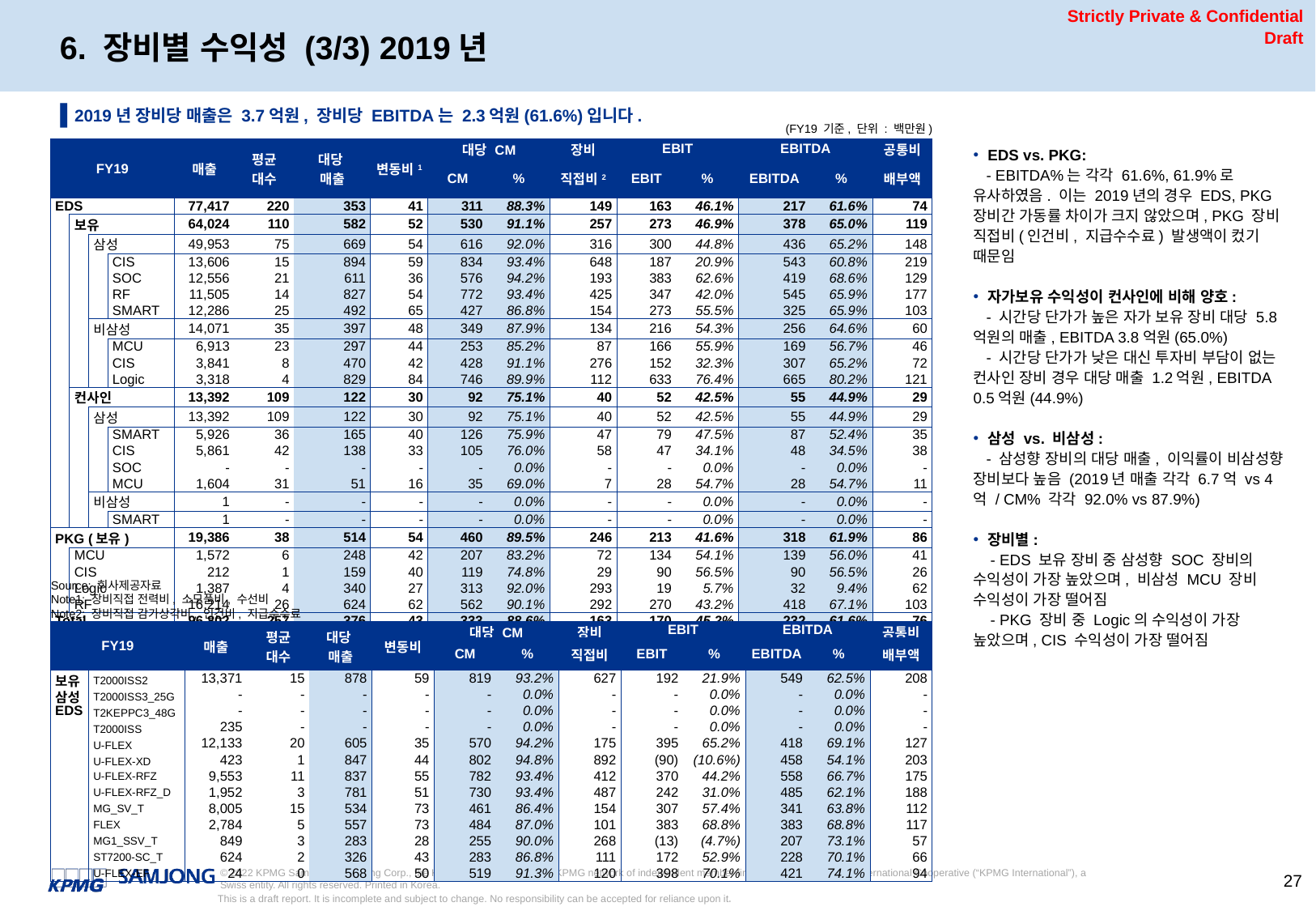

# 6. 장비별 수익성 (3/3) 2019년
▌2019년 장비당 매출은 3.7억원, 장비당 EBITDA는 2.3억원(61.6%)입니다.

(FY19 기준, 단위 : 백만원)
| FY19 |  |  |  | 매출 | 평균 대수 | 대당 매출 | 변동비1 | 대당 CM |  | 장비 | EBIT |  | EBITDA |  | 공통비 |
| --- | --- | --- | --- | --- | --- | --- | --- | --- | --- | --- | --- | --- | --- | --- | --- |
|  |  |  |  | 매출 | 대수 | 대당 매출 |  | CM | % | 직접비2 | EBIT | % | EBITDA | % | 배부액 |
| EDS |  |  |  | 77,417 | 220 | 353 | 41 | 311 | 88.3% | 149 | 163 | 46.1% | 217 | 61.6% | 74 |
|  | 보유 |  |  | 64,024 | 110 | 582 | 52 | 530 | 91.1% | 257 | 273 | 46.9% | 378 | 65.0% | 119 |
|  |  | 삼성 |  | 49,953 | 75 | 669 | 54 | 616 | 92.0% | 316 | 300 | 44.8% | 436 | 65.2% | 148 |
|  |  |  | CIS | 13,606 | 15 | 894 | 59 | 834 | 93.4% | 648 | 187 | 20.9% | 543 | 60.8% | 219 |
|  |  |  | SOC | 12,556 | 21 | 611 | 36 | 576 | 94.2% | 193 | 383 | 62.6% | 419 | 68.6% | 129 |
|  |  |  | RF | 11,505 | 14 | 827 | 54 | 772 | 93.4% | 425 | 347 | 42.0% | 545 | 65.9% | 177 |
|  |  |  | SMART | 12,286 | 25 | 492 | 65 | 427 | 86.8% | 154 | 273 | 55.5% | 325 | 65.9% | 103 |
|  |  | 비삼성 |  | 14,071 | 35 | 397 | 48 | 349 | 87.9% | 134 | 216 | 54.3% | 256 | 64.6% | 60 |
|  |  |  | MCU | 6,913 | 23 | 297 | 44 | 253 | 85.2% | 87 | 166 | 55.9% | 169 | 56.7% | 46 |
|  |  |  | CIS | 3,841 | 8 | 470 | 42 | 428 | 91.1% | 276 | 152 | 32.3% | 307 | 65.2% | 72 |
|  |  |  | Logic | 3,318 | 4 | 829 | 84 | 746 | 89.9% | 112 | 633 | 76.4% | 665 | 80.2% | 121 |
|  | 컨사인 |  |  | 13,392 | 109 | 122 | 30 | 92 | 75.1% | 40 | 52 | 42.5% | 55 | 44.9% | 29 |
|  |  | 삼성 |  | 13,392 | 109 | 122 | 30 | 92 | 75.1% | 40 | 52 | 42.5% | 55 | 44.9% | 29 |
|  |  |  | SMART | 5,926 | 36 | 165 | 40 | 126 | 75.9% | 47 | 79 | 47.5% | 87 | 52.4% | 35 |
|  |  |  | CIS | 5,861 | 42 | 138 | 33 | 105 | 76.0% | 58 | 47 | 34.1% | 48 | 34.5% | 38 |
|  |  |  | SOC | - | - | - | - | - | 0.0% | - | - | 0.0% | - | 0.0% | - |
|  |  |  | MCU | 1,604 | 31 | 51 | 16 | 35 | 69.0% | 7 | 28 | 54.7% | 28 | 54.7% | 11 |
|  |  | 비삼성 |  | 1 | - | - | - | - | 0.0% | - | - | 0.0% | - | 0.0% | - |
|  |  |  | SMART | 1 | - | - | - | - | 0.0% | - | - | 0.0% | - | 0.0% | - |
| PKG (보유) |  |  |  | 19,386 | 38 | 514 | 54 | 460 | 89.5% | 246 | 213 | 41.6% | 318 | 61.9% | 86 |
|  | MCU |  | MCU | 1,572 | 6 | 248 | 42 | 207 | 83.2% | 72 | 134 | 54.1% | 139 | 56.0% | 41 |
|  | CIS |  | CIS | 212 | 1 | 159 | 40 | 119 | 74.8% | 29 | 90 | 56.5% | 90 | 56.5% | 26 |
|  | Logic |  | Logic | 1,387 | 4 | 340 | 27 | 313 | 92.0% | 293 | 19 | 5.7% | 32 | 9.4% | 62 |
|  | RF |  | RF | 16,214 | 26 | 624 | 62 | 562 | 90.1% | 292 | 270 | 43.2% | 418 | 67.1% | 103 |
| Total |  |  |  | 96,802 | 257 | 376 | 43 | 333 | 88.6% | 163 | 170 | 45.2% | 232 | 61.6% | 76 |
EDS vs. PKG:
   - EBITDA%는 각각 61.6%, 61.9%로 유사하였음. 이는 2019년의 경우 EDS, PKG 장비간 가동률 차이가 크지 않았으며, PKG 장비 직접비(인건비, 지급수수료) 발생액이 컸기 때문임

자가보유 수익성이 컨사인에 비해 양호:
   - 시간당 단가가 높은 자가 보유 장비 대당 5.8억원의 매출, EBITDA 3.8억원(65.0%)
   - 시간당 단가가 낮은 대신 투자비 부담이 없는 컨사인 장비 경우 대당 매출 1.2억원, EBITDA  0.5억원(44.9%)

삼성 vs. 비삼성:
   - 삼성향 장비의 대당 매출, 이익률이 비삼성향 장비보다 높음 (2019년 매출 각각 6.7억 vs 4억 / CM% 각각 92.0% vs 87.9%)

장비별:
    - EDS 보유 장비 중 삼성향 SOC 장비의 수익성이 가장 높았으며, 비삼성 MCU 장비 수익성이 가장 떨어짐
    - PKG 장비 중 Logic의 수익성이 가장 높았으며, CIS 수익성이 가장 떨어짐

Source: 회사제공자료
Note1: 장비직접 전력비, 소모품비, 수선비
Note2: 장비직접 감가상각비, 인건비, 지급수수료
| FY19 |  | 매출 | 평균 대수 | 대당 매출 | 변동비 | 대당 CM |  | 장비 | EBIT |  | EBITDA |  | 공통비 |
| --- | --- | --- | --- | --- | --- | --- | --- | --- | --- | --- | --- | --- | --- |
|  |  | 매출 | 대수 | 대당 매출 |  | CM | % | 직접비 | EBIT | % | EBITDA | % | 배부액 |
| 보유 | T2000ISS2 | 13,371 | 15 | 878 | 59 | 819 | 93.2% | 627 | 192 | 21.9% | 549 | 62.5% | 208 |
| 삼성 | T2000ISS3\_25G | - | - | - | - | - | 0.0% | - | - | 0.0% | - | 0.0% | - |
| EDS | T2KEPPC3\_48G | - | - | - | - | - | 0.0% | - | - | 0.0% | - | 0.0% | - |
|  | T2000ISS | 235 | - | - | - | - | 0.0% | - | - | 0.0% | - | 0.0% | - |
|  | U-FLEX | 12,133 | 20 | 605 | 35 | 570 | 94.2% | 175 | 395 | 65.2% | 418 | 69.1% | 127 |
|  | U-FLEX-XD | 423 | 1 | 847 | 44 | 802 | 94.8% | 892 | (90) | (10.6%) | 458 | 54.1% | 203 |
|  | U-FLEX-RFZ | 9,553 | 11 | 837 | 55 | 782 | 93.4% | 412 | 370 | 44.2% | 558 | 66.7% | 175 |
|  | U-FLEX-RFZ\_D | 1,952 | 3 | 781 | 51 | 730 | 93.4% | 487 | 242 | 31.0% | 485 | 62.1% | 188 |
|  | MG\_SV\_T | 8,005 | 15 | 534 | 73 | 461 | 86.4% | 154 | 307 | 57.4% | 341 | 63.8% | 112 |
|  | FLEX | 2,784 | 5 | 557 | 73 | 484 | 87.0% | 101 | 383 | 68.8% | 383 | 68.8% | 117 |
|  | MG1\_SSV\_T | 849 | 3 | 283 | 28 | 255 | 90.0% | 268 | (13) | (4.7%) | 207 | 73.1% | 57 |
|  | ST7200-SC\_T | 624 | 2 | 326 | 43 | 283 | 86.8% | 111 | 172 | 52.9% | 228 | 70.1% | 66 |
|  | U-FLEX-EF | 24 | 0 | 568 | 50 | 519 | 91.3% | 120 | 398 | 70.1% | 421 | 74.1% | 94 |